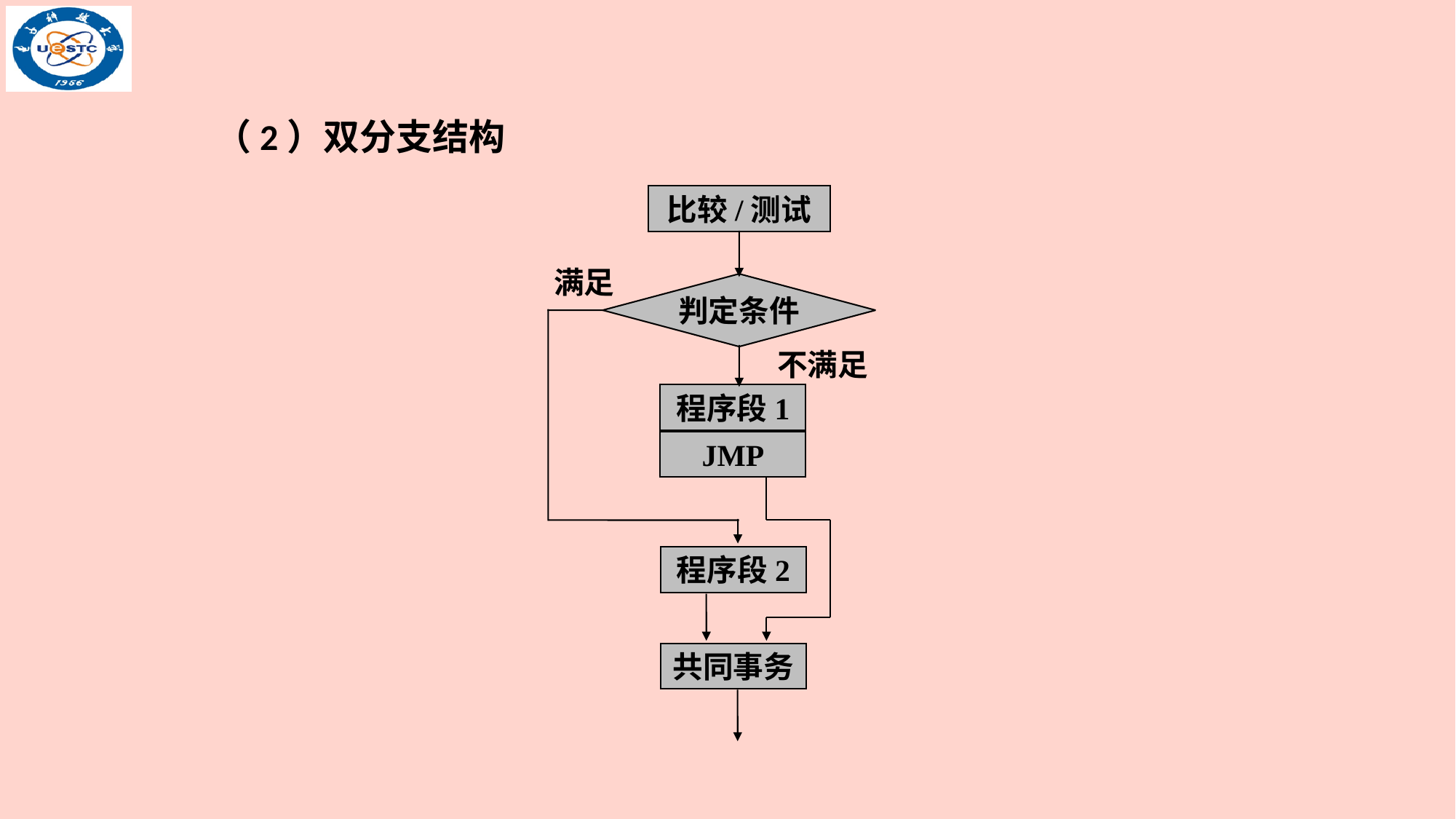

（2）双分支结构
比较/测试

满足
判定条件

不满足

程序段1
JMP

程序段2

共同事务